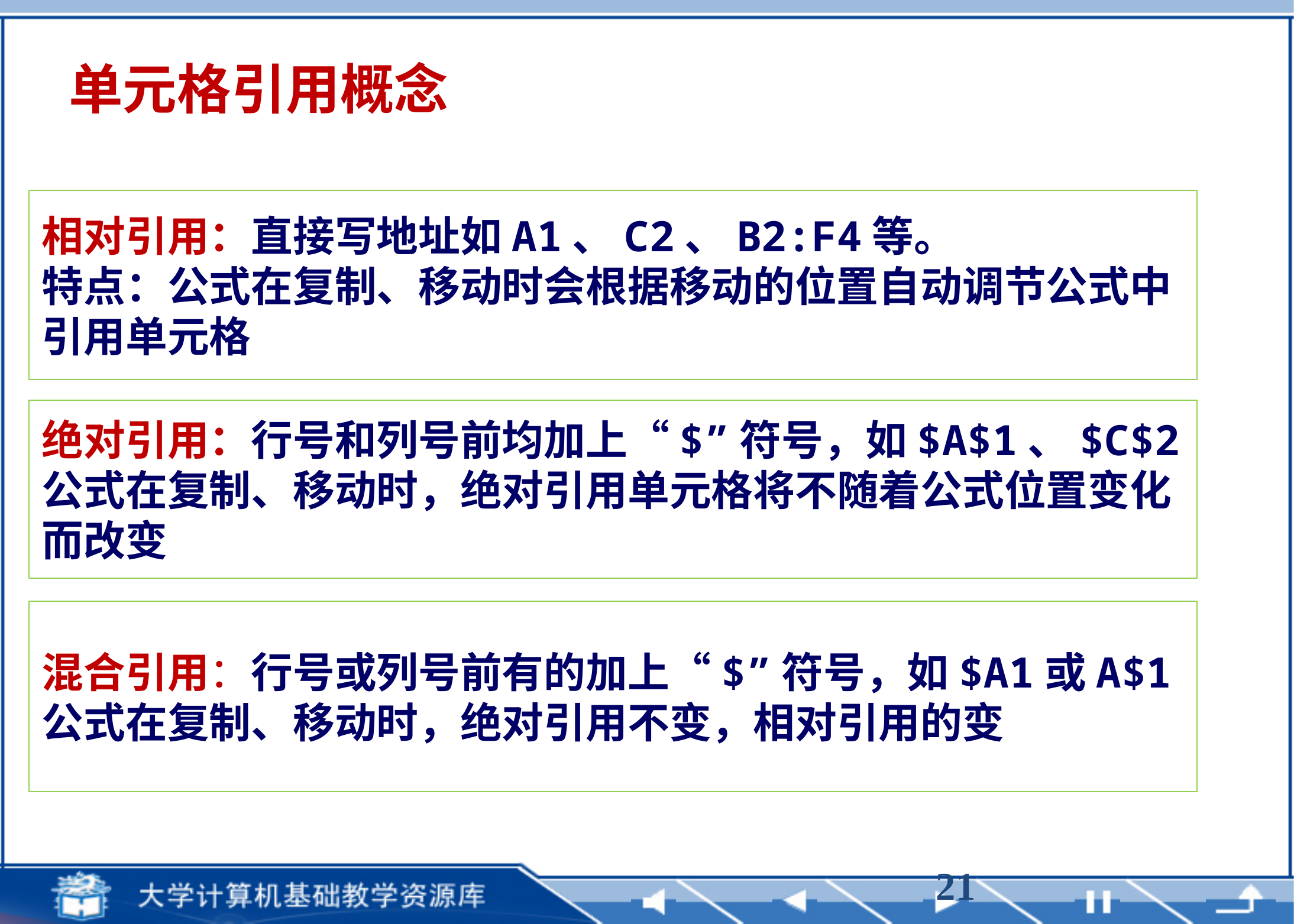

单元格引用概念
相对引用：直接写地址如A1、C2、B2:F4等。
特点：公式在复制、移动时会根据移动的位置自动调节公式中引用单元格
绝对引用：行号和列号前均加上“$”符号，如$A$1、$C$2
公式在复制、移动时，绝对引用单元格将不随着公式位置变化而改变
混合引用：行号或列号前有的加上“$”符号，如$A1或A$1
公式在复制、移动时，绝对引用不变，相对引用的变
21